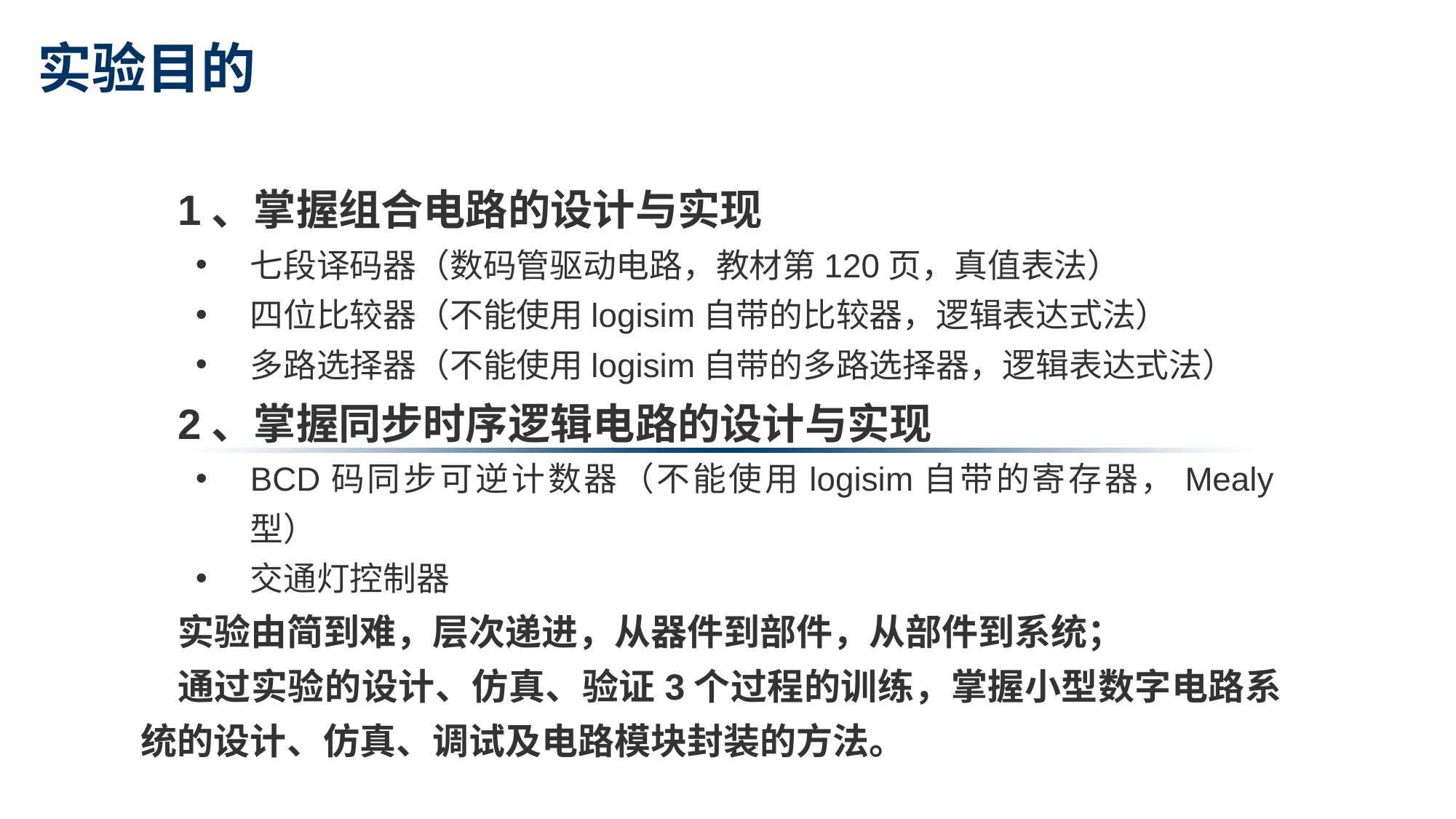

# 实验目的
1、掌握组合电路的设计与实现
七段译码器（数码管驱动电路，教材第120页，真值表法）
四位比较器（不能使用logisim自带的比较器，逻辑表达式法）
多路选择器（不能使用logisim自带的多路选择器，逻辑表达式法）
2、掌握同步时序逻辑电路的设计与实现
BCD码同步可逆计数器（不能使用logisim自带的寄存器，Mealy型）
交通灯控制器
实验由简到难，层次递进，从器件到部件，从部件到系统；
通过实验的设计、仿真、验证3个过程的训练，掌握小型数字电路系统的设计、仿真、调试及电路模块封装的方法。